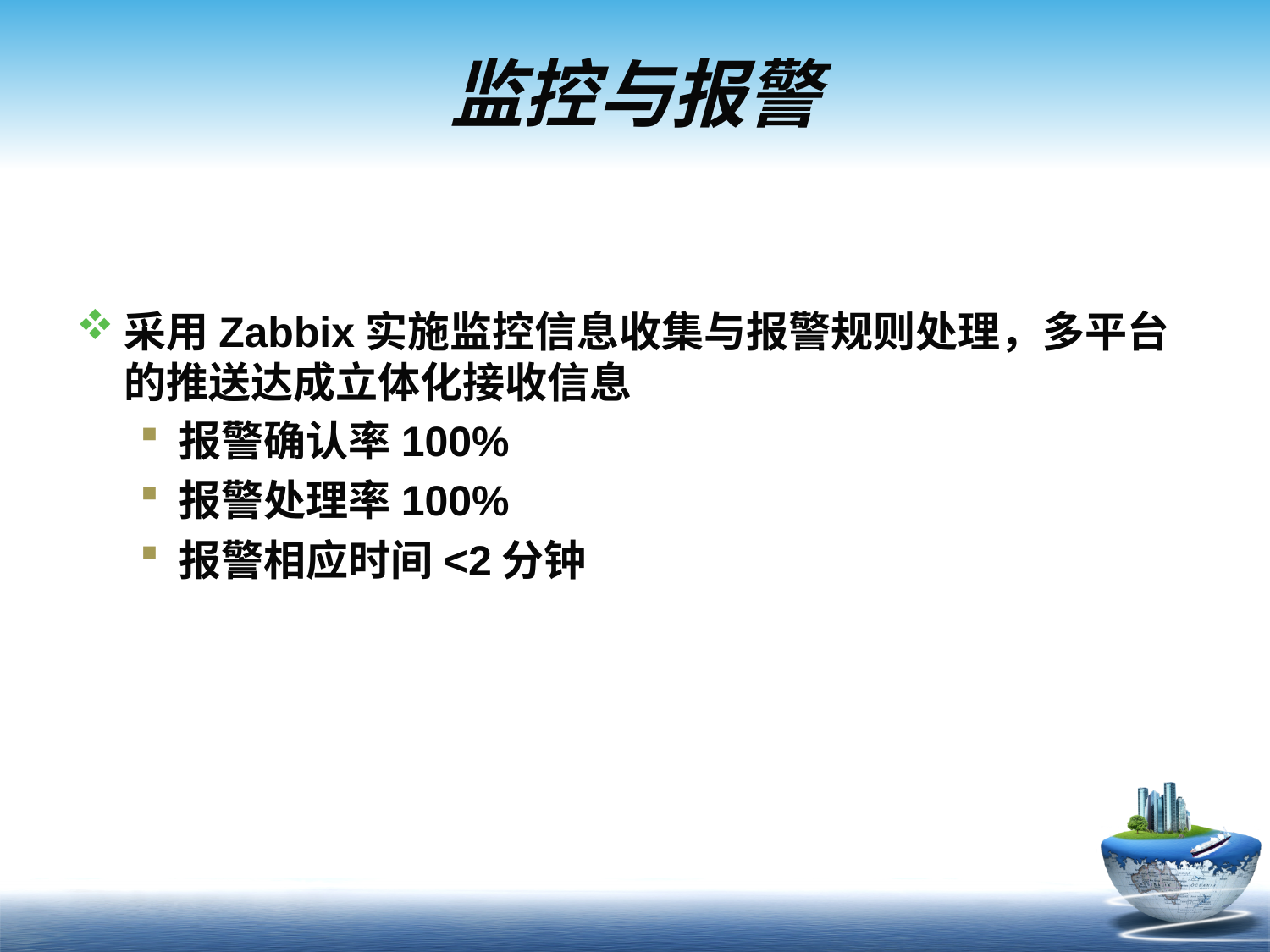

# 监控与报警

采用Zabbix实施监控信息收集与报警规则处理，多平台的推送达成立体化接收信息
报警确认率100%
报警处理率100%
报警相应时间<2分钟